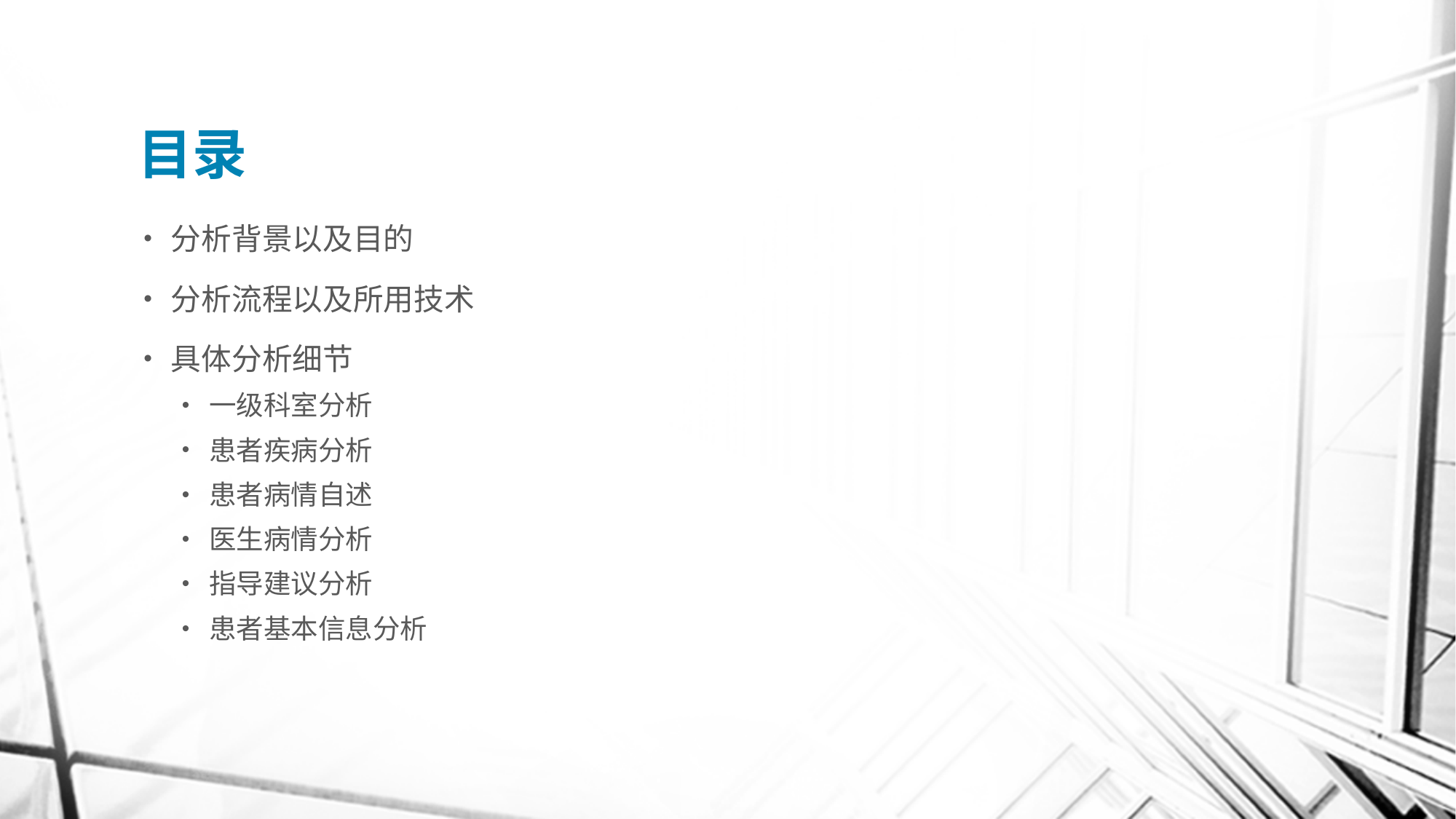

# 目录
分析背景以及目的
分析流程以及所用技术
具体分析细节
一级科室分析
患者疾病分析
患者病情自述
医生病情分析
指导建议分析
患者基本信息分析